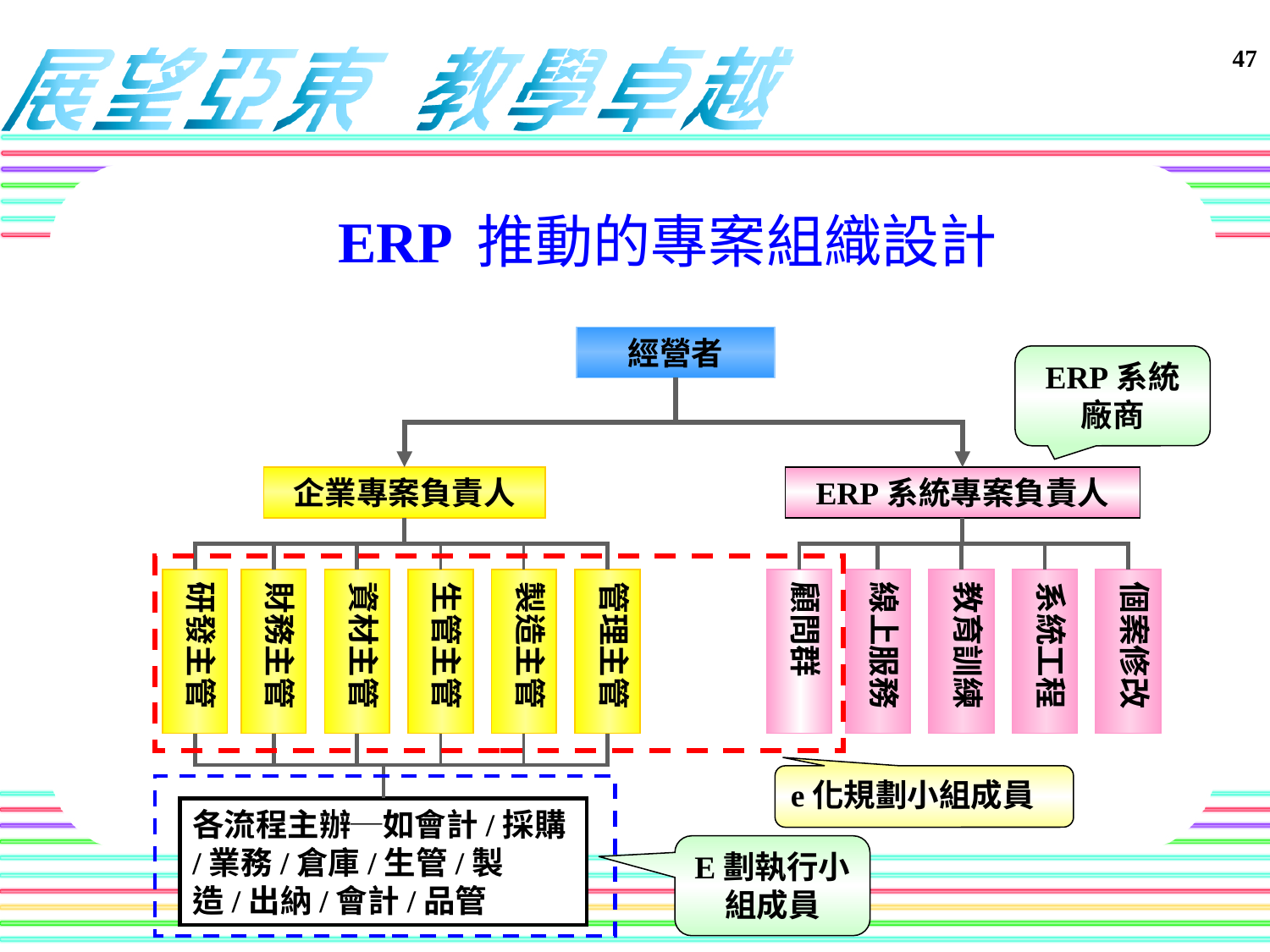

# ERP 推動的專案組織設計
經營者
ERP系統廠商
企業專案負責人
ERP系統專案負責人

研發主管
財務主管
資材主管
生管主管
製造主管
管理主管
顧問群
線上服務
教育訓練
系統工程
個案修改
e化規劃小組成員

各流程主辦─如會計/採購/業務/倉庫/生管/製造/出納/會計/品管
E劃執行小組成員